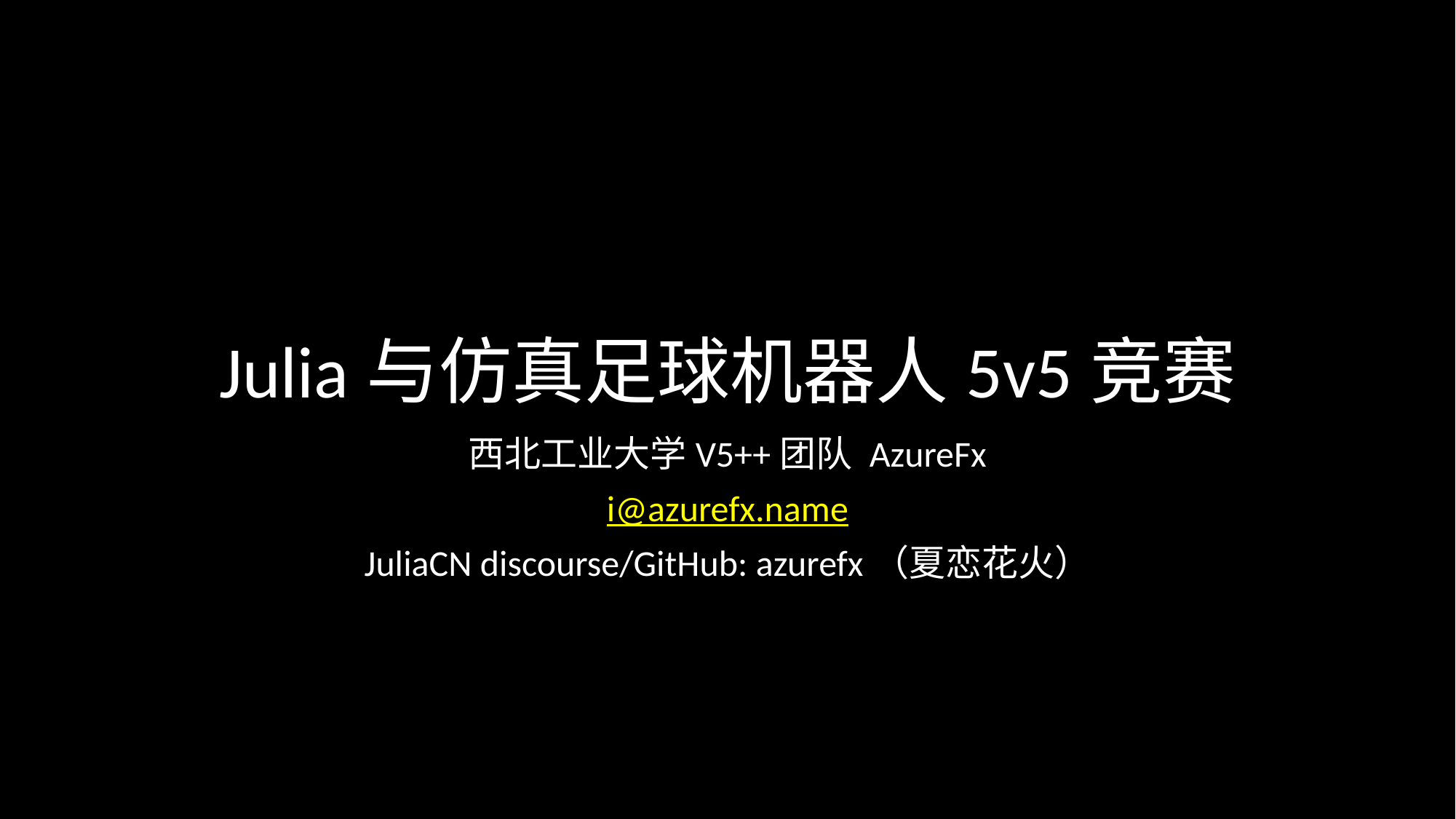

# Julia与仿真足球机器人5v5竞赛
西北工业大学V5++团队 AzureFx
i@azurefx.name
JuliaCN discourse/GitHub: azurefx（夏恋花火）